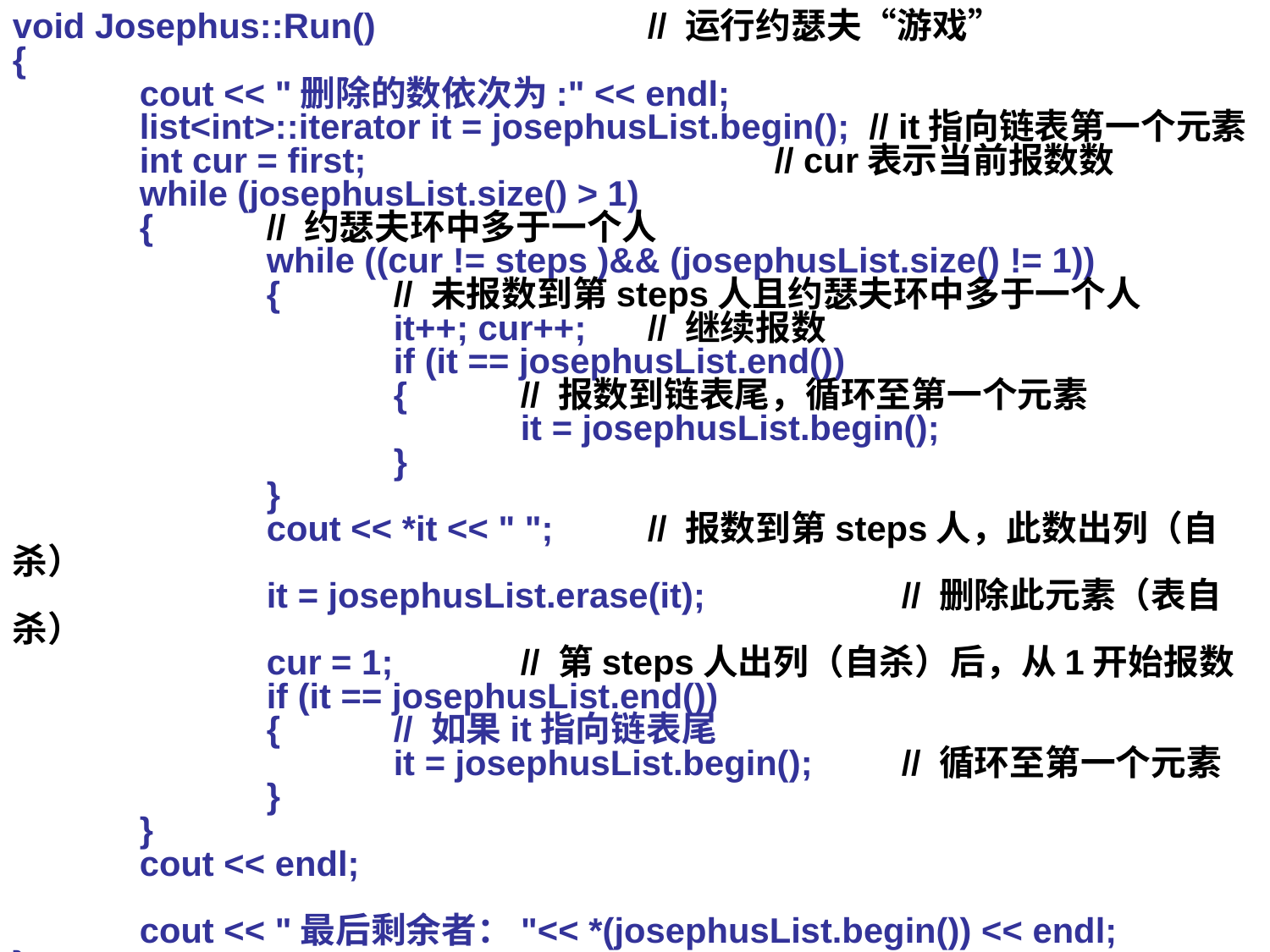

void Josephus::Run()			// 运行约瑟夫“游戏”
{
	cout << "删除的数依次为:" << endl;
	list<int>::iterator it = josephusList.begin();  // it指向链表第一个元素
	int cur = first; 				// cur表示当前报数数
	while (josephusList.size() > 1)
	{	// 约瑟夫环中多于一个人
		while ((cur != steps )&& (josephusList.size() != 1))
		{	// 未报数到第steps人且约瑟夫环中多于一个人
			it++; cur++;	// 继续报数
			if (it == josephusList.end())
			{	// 报数到链表尾，循环至第一个元素
				it = josephusList.begin();
			}
		}
		cout << *it << " ";	// 报数到第steps人，此数出列（自杀）
		it = josephusList.erase(it);		// 删除此元素（表自杀）
		cur = 1;		// 第steps人出列（自杀）后，从1开始报数
		if (it == josephusList.end())
		{	// 如果it指向链表尾
			it = josephusList.begin();	// 循环至第一个元素
		}
	}
	cout << endl;

	cout << "最后剩余者："<< *(josephusList.begin()) << endl;
}